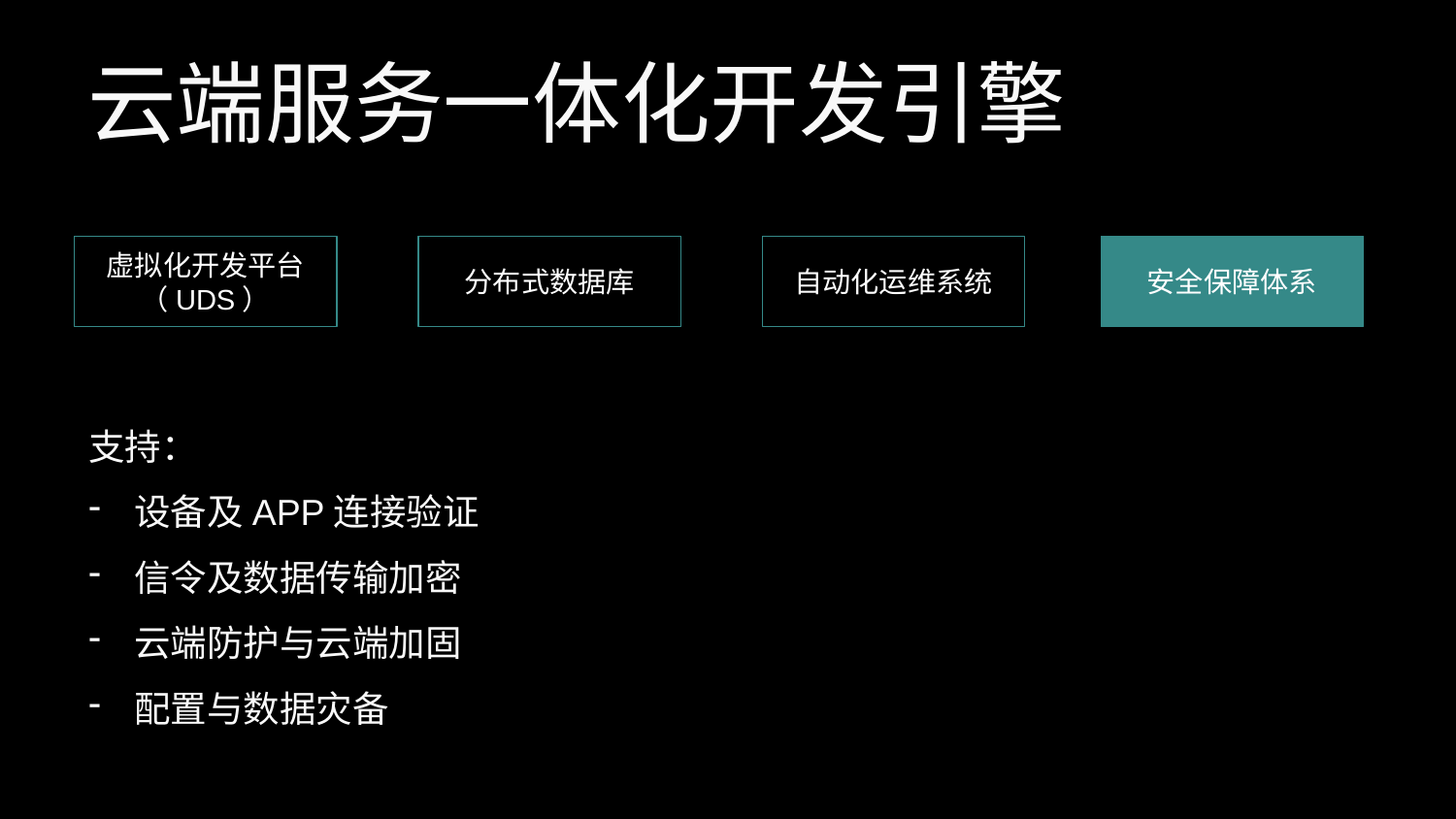

# 云端服务一体化开发引擎
虚拟化开发平台
（UDS）
分布式数据库
自动化运维系统
安全保障体系
支持：
设备及APP连接验证
信令及数据传输加密
云端防护与云端加固
配置与数据灾备